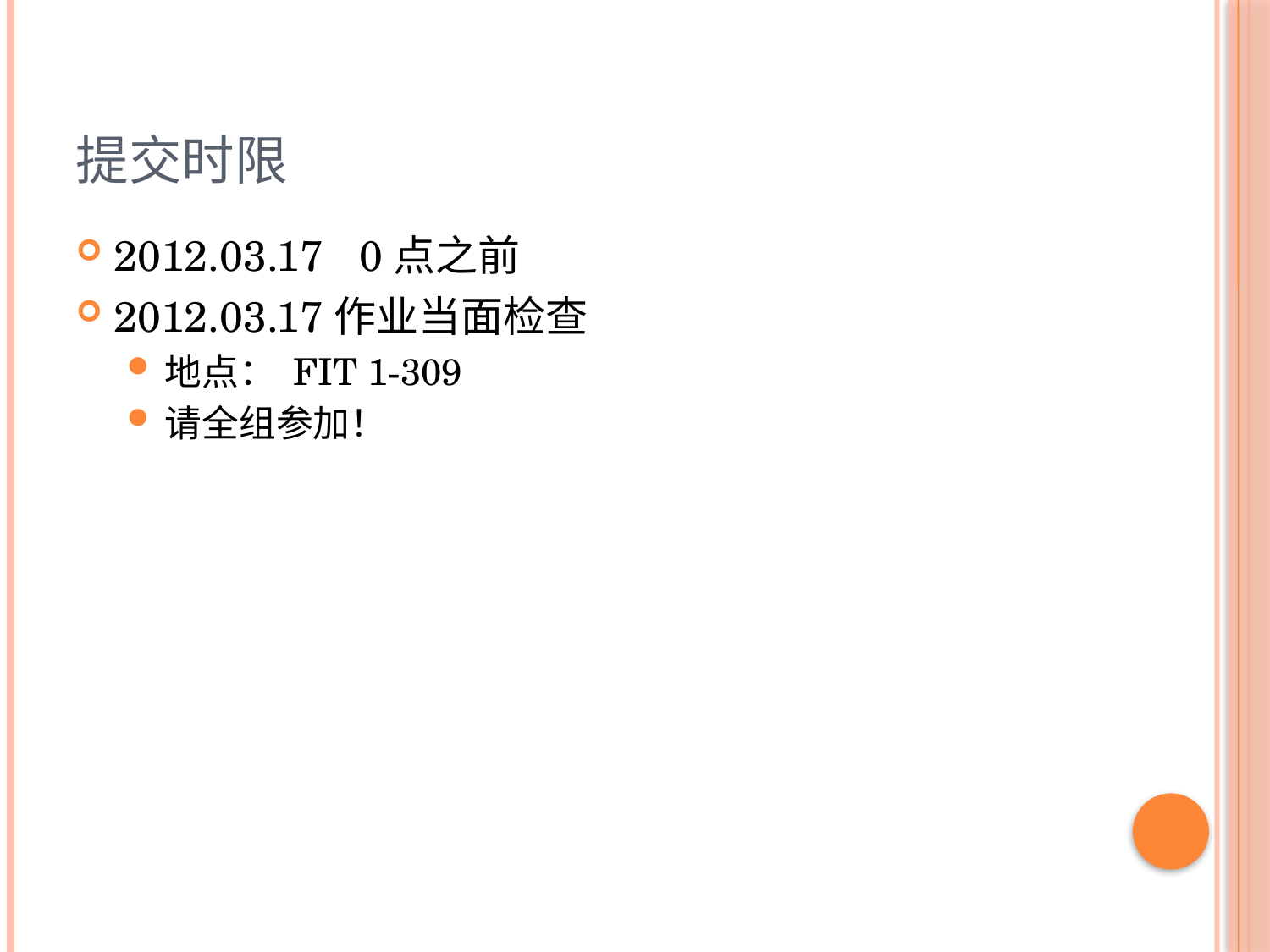

# 提交时限
2012.03.17   0点之前
2012.03.17作业当面检查
地点： FIT 1-309
请全组参加！